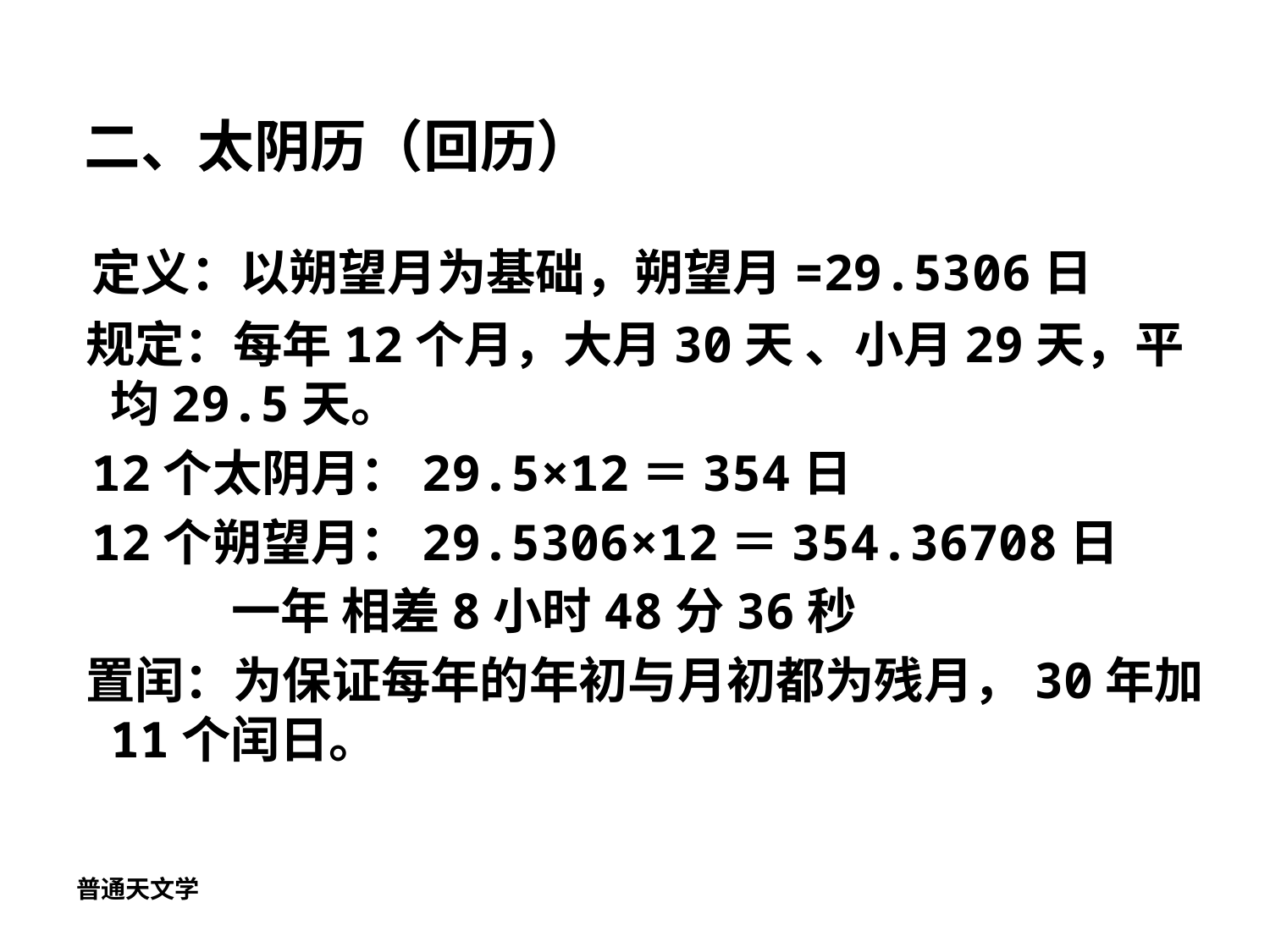

# 二、太阴历（回历）
 定义：以朔望月为基础，朔望月=29.5306日
 规定：每年12个月，大月30天 、小月29天，平均29.5天。
 12个太阴月：29.5×12＝354日
 12个朔望月：29.5306×12＝354.36708日
              一年 相差8小时48分36秒
 置闰：为保证每年的年初与月初都为残月，30年加11个闰日。
普通天文学